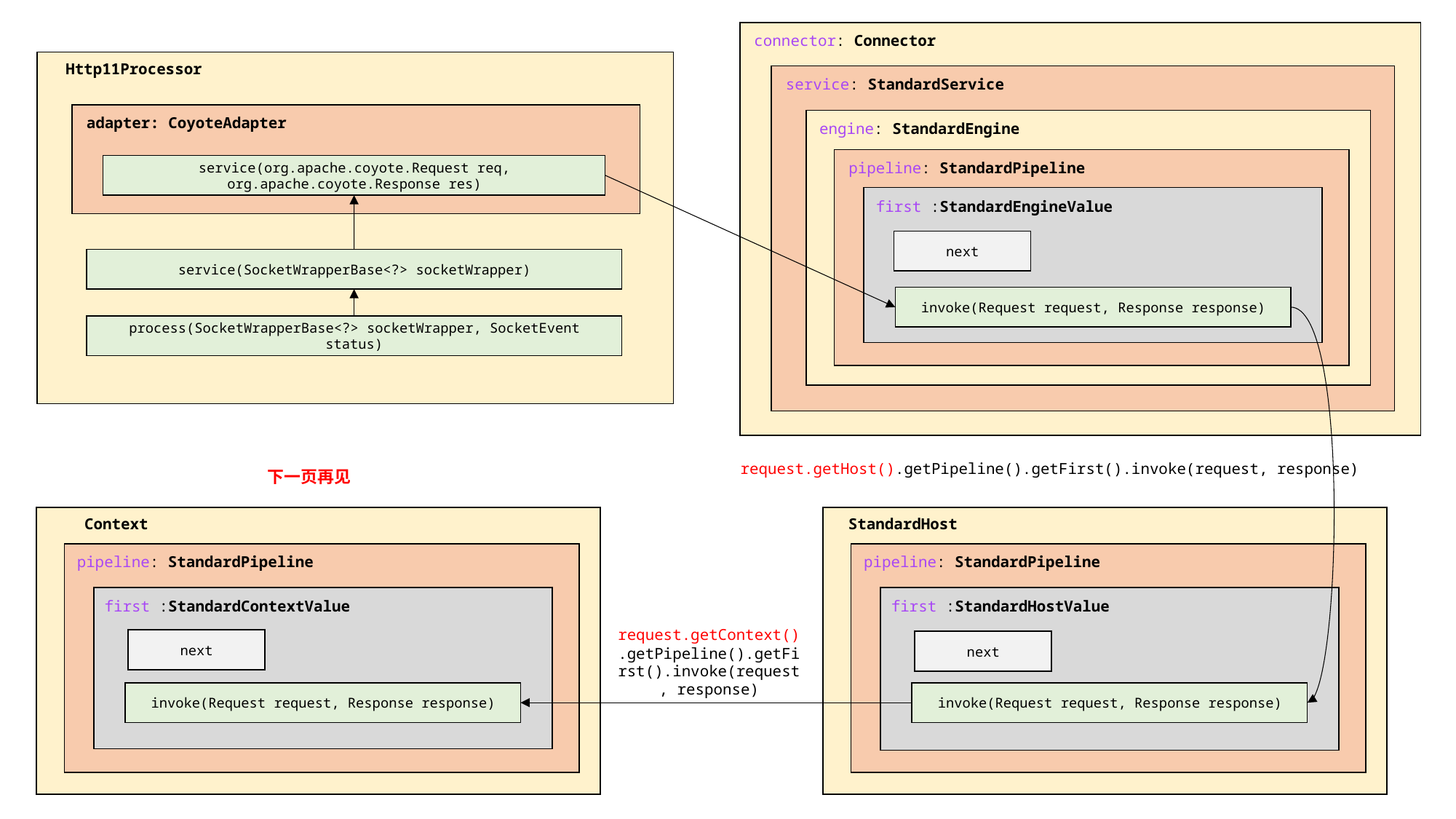

connector: Connector

Http11Processor

service: StandardService

adapter: CoyoteAdapter

engine: StandardEngine

pipeline: StandardPipeline
service(org.apache.coyote.Request req, org.apache.coyote.Response res)

first :StandardEngineValue
next
service(SocketWrapperBase<?> socketWrapper)
invoke(Request request, Response response)
process(SocketWrapperBase<?> socketWrapper, SocketEvent status)
request.getHost().getPipeline().getFirst().invoke(request, response)
下一页再见

Context
StandardHost

pipeline: StandardPipeline
pipeline: StandardPipeline

first :StandardContextValue
first :StandardHostValue
request.getContext().getPipeline().getFirst().invoke(request, response)
next
next
invoke(Request request, Response response)
invoke(Request request, Response response)